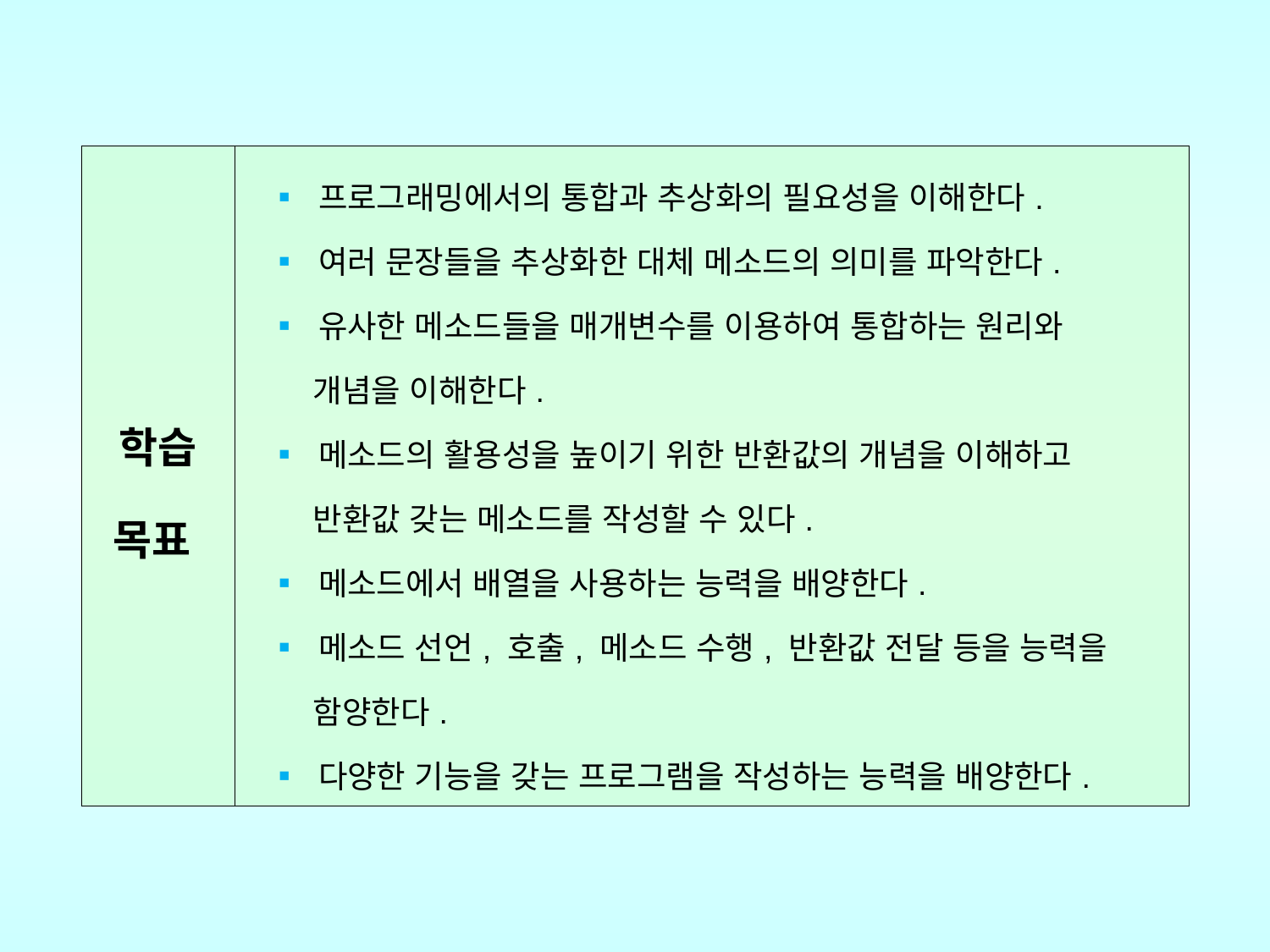

| 학습 목표 | ▪ 프로그래밍에서의 통합과 추상화의 필요성을 이해한다. ▪ 여러 문장들을 추상화한 대체 메소드의 의미를 파악한다. ▪ 유사한 메소드들을 매개변수를 이용하여 통합하는 원리와 개념을 이해한다. ▪ 메소드의 활용성을 높이기 위한 반환값의 개념을 이해하고 반환값 갖는 메소드를 작성할 수 있다. ▪ 메소드에서 배열을 사용하는 능력을 배양한다. ▪ 메소드 선언, 호출, 메소드 수행, 반환값 전달 등을 능력을 함양한다. ▪ 다양한 기능을 갖는 프로그램을 작성하는 능력을 배양한다. |
| --- | --- |